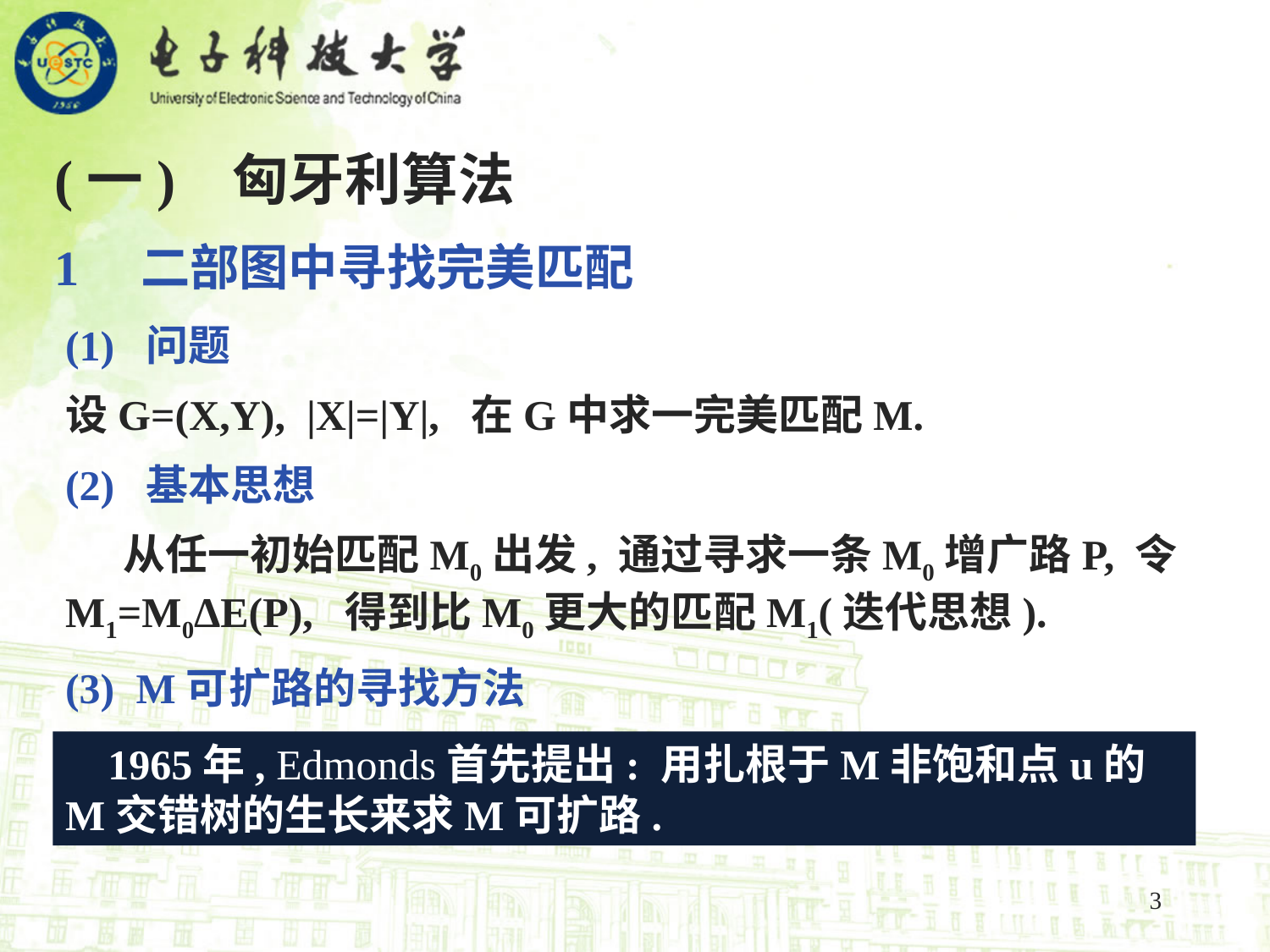

(一)   匈牙利算法
1    二部图中寻找完美匹配
(1)  问题
设G=(X,Y),  |X|=|Y|,  在G中求一完美匹配M.
(2)  基本思想
     从任一初始匹配M0出发, 通过寻求一条M0增广路P, 令M1=M0ΔE(P),  得到比M0更大的匹配M1(迭代思想).
(3)  M可扩路的寻找方法
    1965年, Edmonds首先提出: 用扎根于M非饱和点u的M交错树的生长来求M可扩路.
3